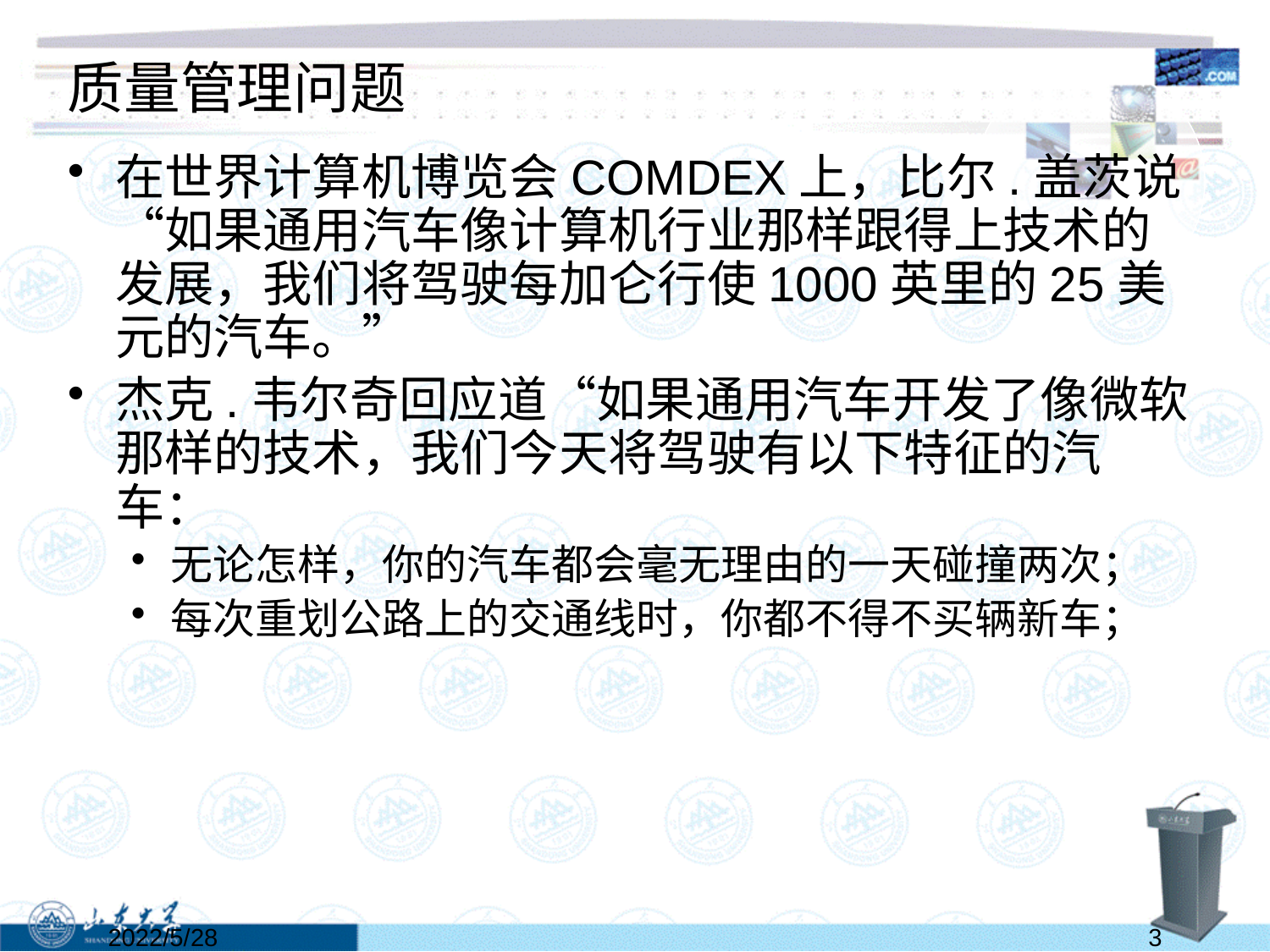

# 质量管理问题
在世界计算机博览会COMDEX上，比尔.盖茨说“如果通用汽车像计算机行业那样跟得上技术的发展，我们将驾驶每加仑行使1000英里的25美元的汽车。”
杰克.韦尔奇回应道“如果通用汽车开发了像微软那样的技术，我们今天将驾驶有以下特征的汽车：
无论怎样，你的汽车都会毫无理由的一天碰撞两次；
每次重划公路上的交通线时，你都不得不买辆新车；
2022/5/28
3